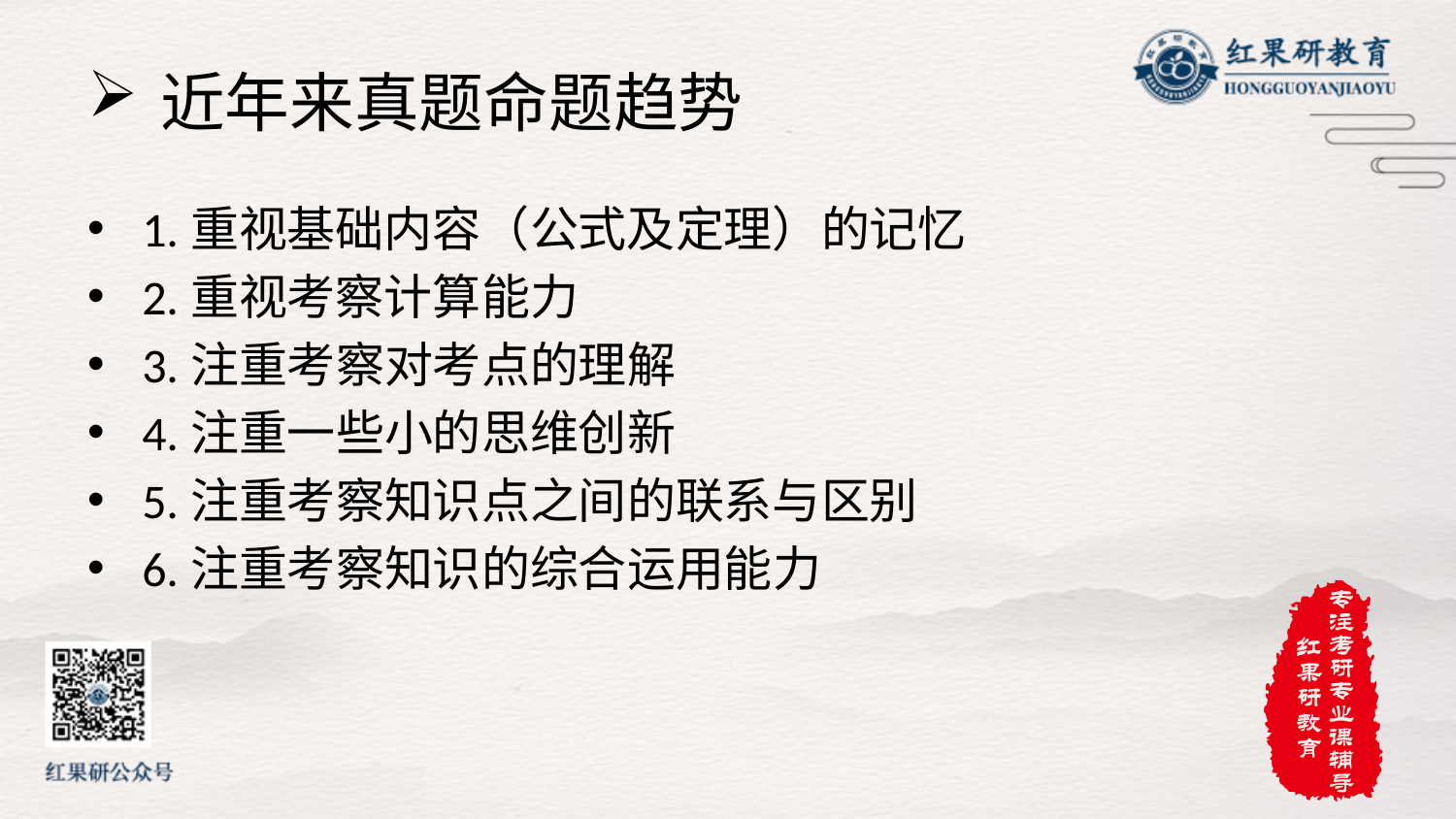

# 近年来真题命题趋势
1.重视基础内容（公式及定理）的记忆
2.重视考察计算能力
3.注重考察对考点的理解
4.注重一些小的思维创新
5.注重考察知识点之间的联系与区别
6.注重考察知识的综合运用能力